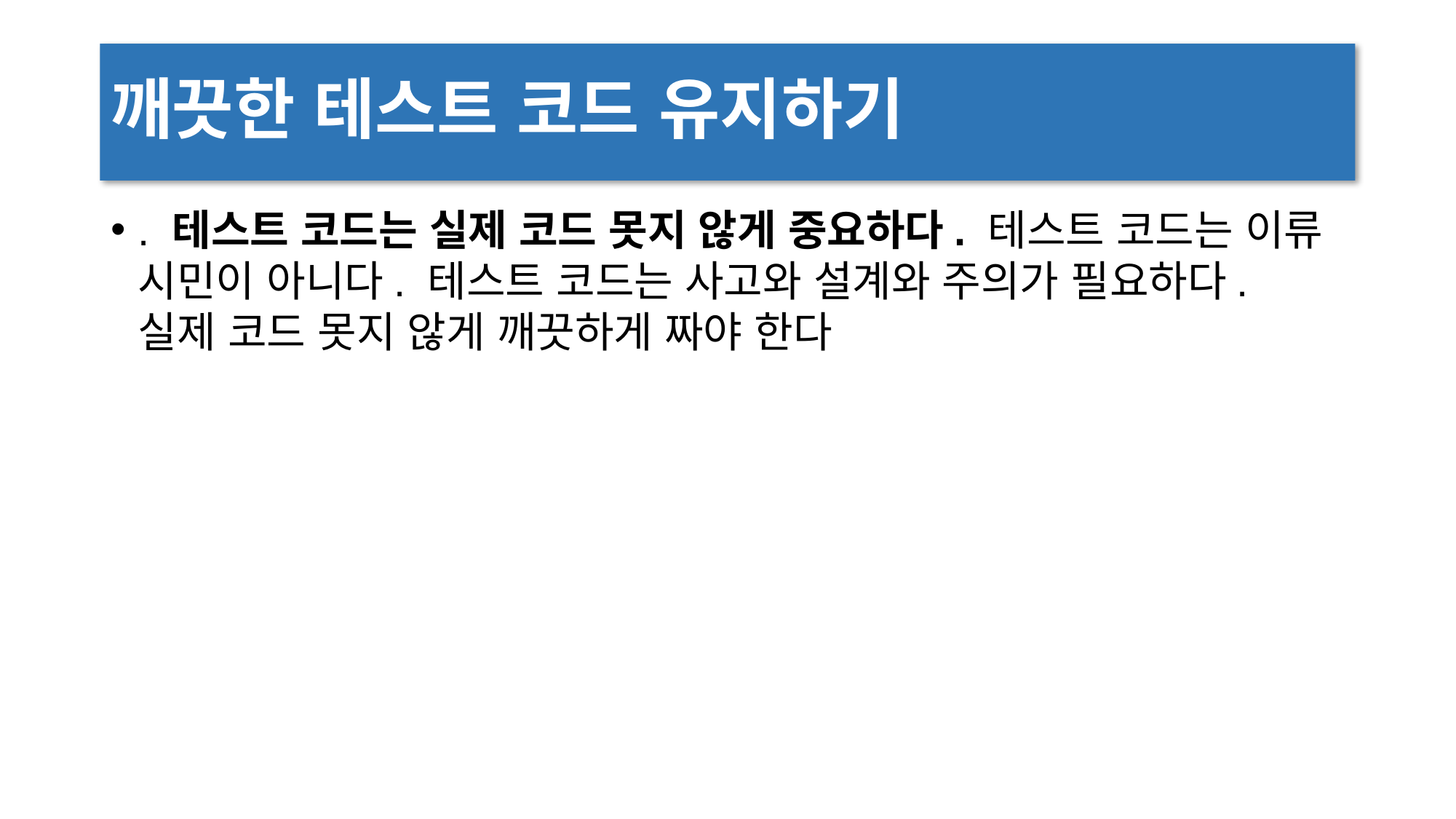

# 깨끗한 테스트 코드 유지하기
. 테스트 코드는 실제 코드 못지 않게 중요하다. 테스트 코드는 이류 시민이 아니다. 테스트 코드는 사고와 설계와 주의가 필요하다. 실제 코드 못지 않게 깨끗하게 짜야 한다